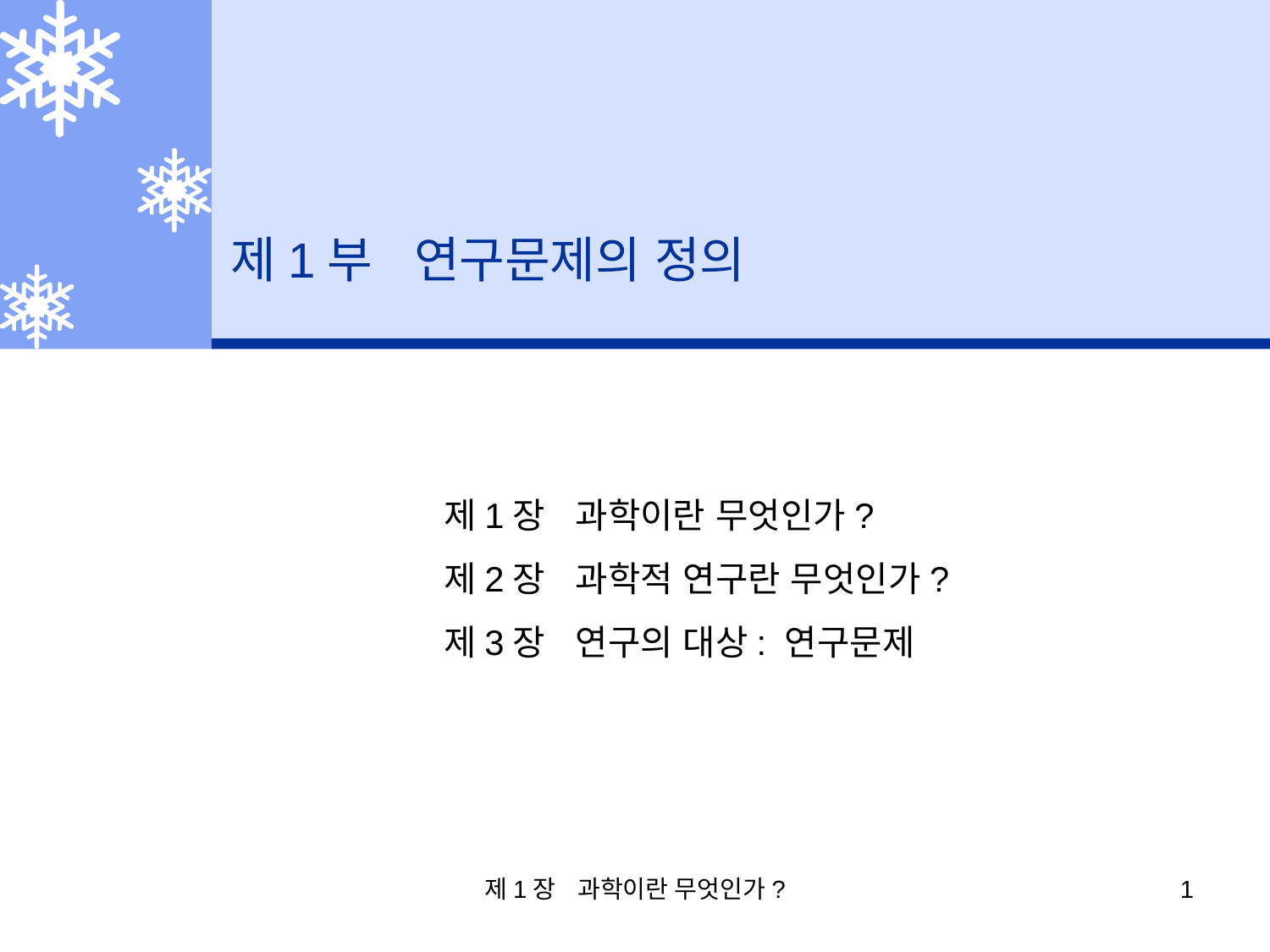

# 제1부   연구문제의 정의
제1장   과학이란 무엇인가?
제2장   과학적 연구란 무엇인가?
제3장   연구의 대상: 연구문제

제1장    과학이란 무엇인가?
1